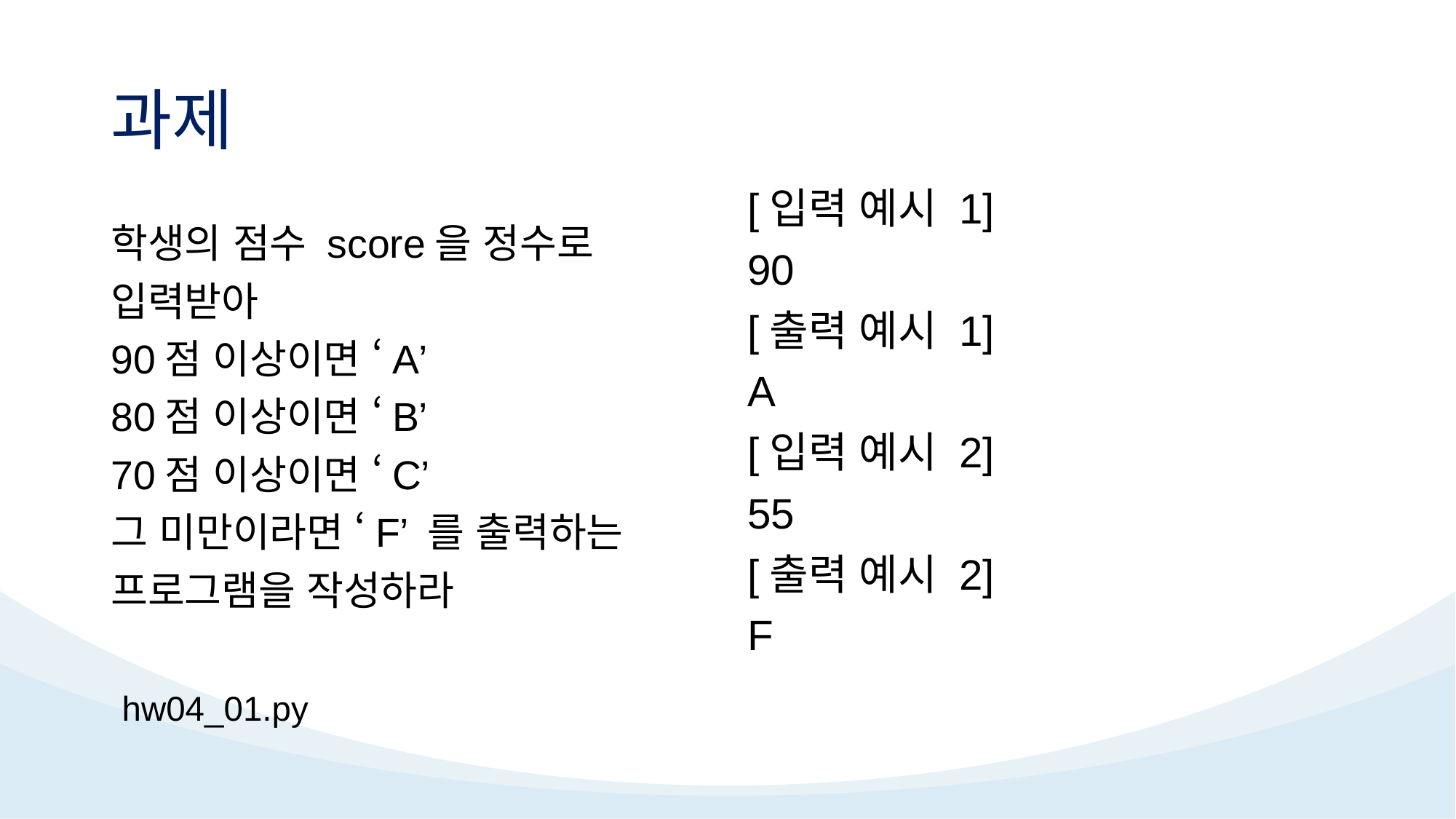

# 과제
[입력 예시 1]
90
[출력 예시 1]
A
[입력 예시 2]
55
[출력 예시 2]
F
학생의 점수 score을 정수로
입력받아
90점 이상이면 ‘A’
80점 이상이면 ‘B’
70점 이상이면 ‘C’
그 미만이라면 ‘F’ 를 출력하는
프로그램을 작성하라

 hw04_01.py